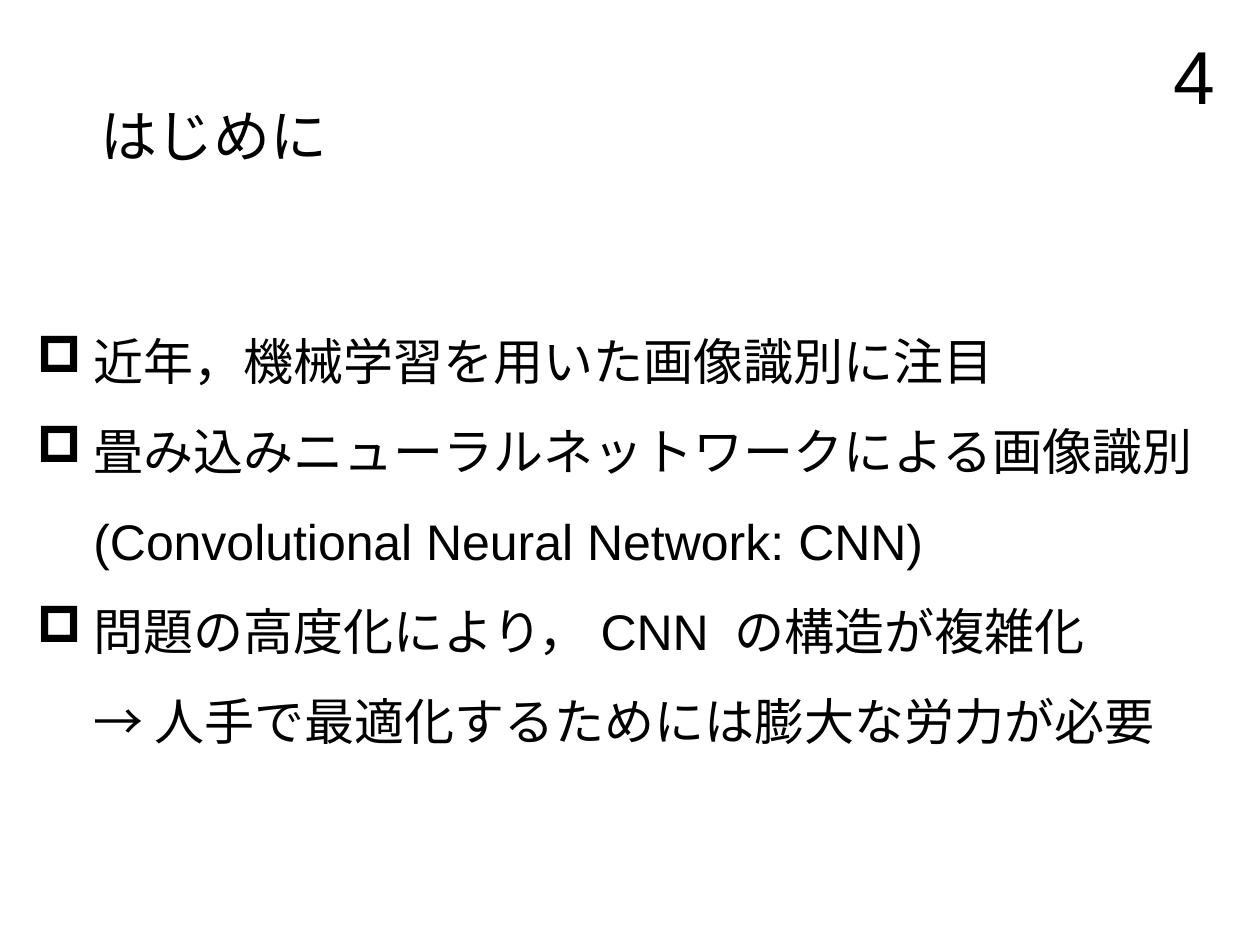

# はじめに
4
近年，機械学習を用いた画像識別に注目
畳み込みニューラルネットワークによる画像識別
(Convolutional Neural Network: CNN)
問題の高度化により，CNN の構造が複雑化
→ 人手で最適化するためには膨大な労力が必要